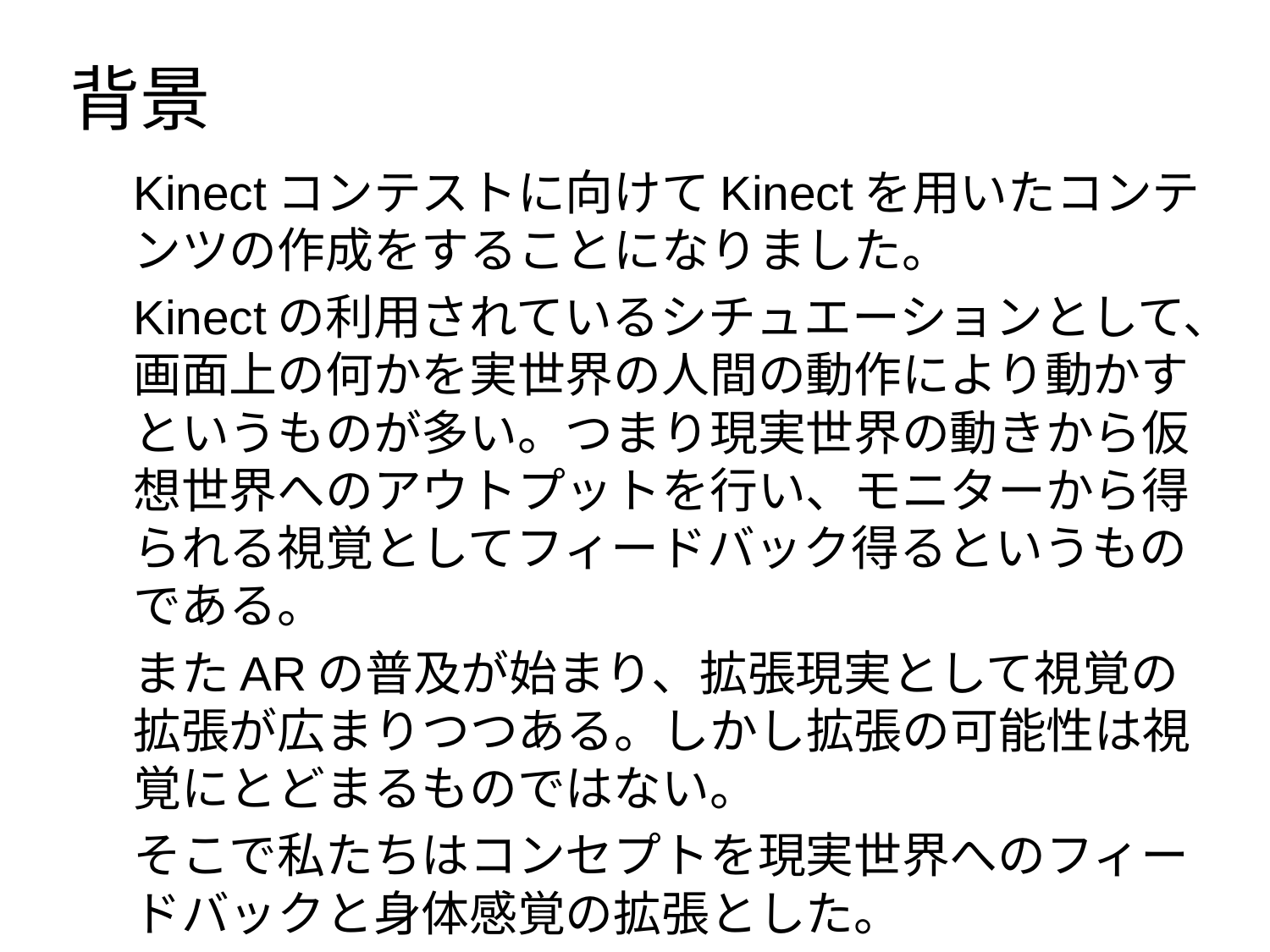

# 背景
	Kinectコンテストに向けてKinectを用いたコンテンツの作成をすることになりました。
	Kinectの利用されているシチュエーションとして、画面上の何かを実世界の人間の動作により動かすというものが多い。つまり現実世界の動きから仮想世界へのアウトプットを行い、モニターから得られる視覚としてフィードバック得るというものである。
	またARの普及が始まり、拡張現実として視覚の拡張が広まりつつある。しかし拡張の可能性は視覚にとどまるものではない。
	そこで私たちはコンセプトを現実世界へのフィードバックと身体感覚の拡張とした。